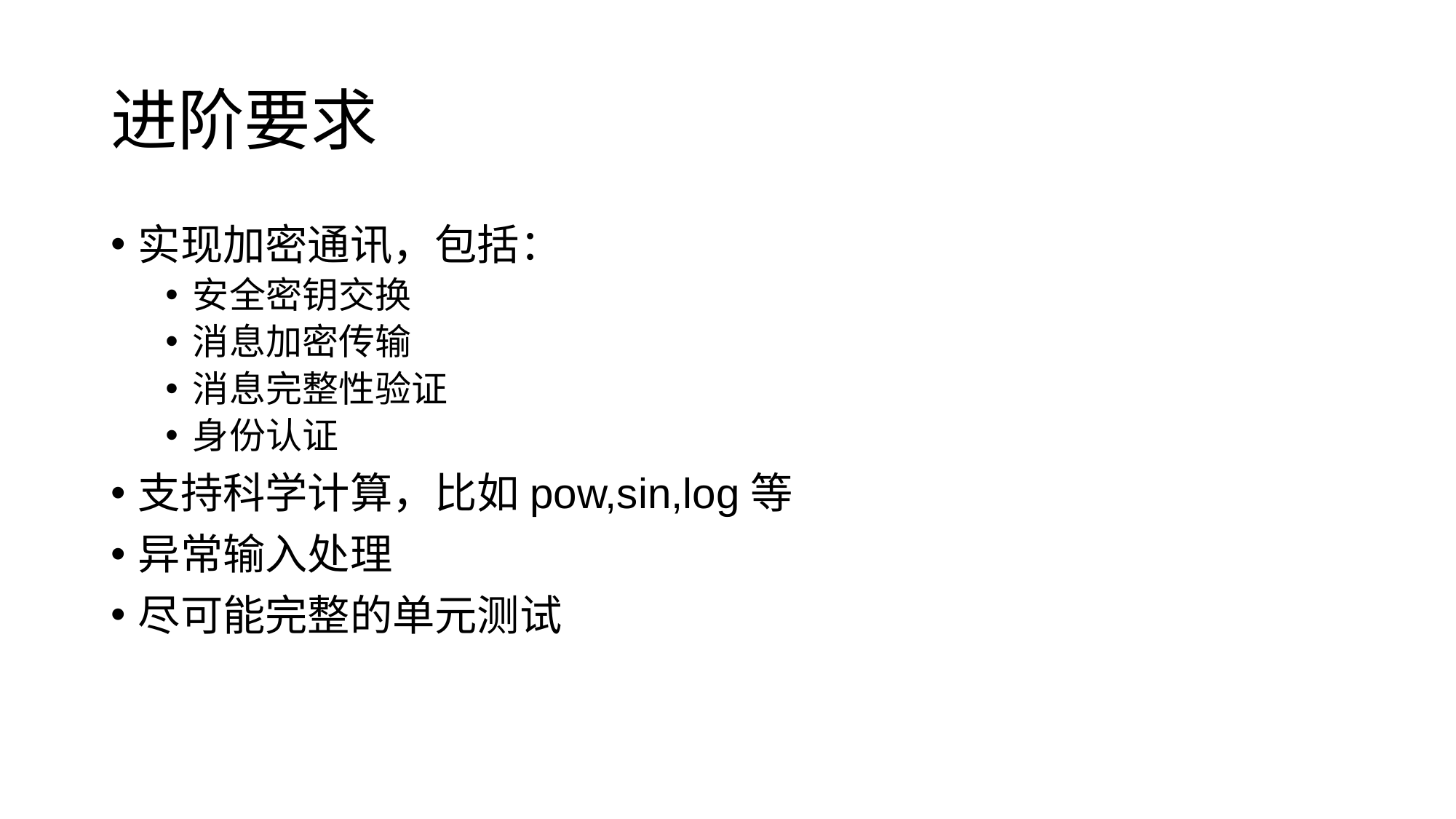

# 进阶要求
实现加密通讯，包括：
安全密钥交换
消息加密传输
消息完整性验证
身份认证
支持科学计算，比如pow,sin,log等
异常输入处理
尽可能完整的单元测试